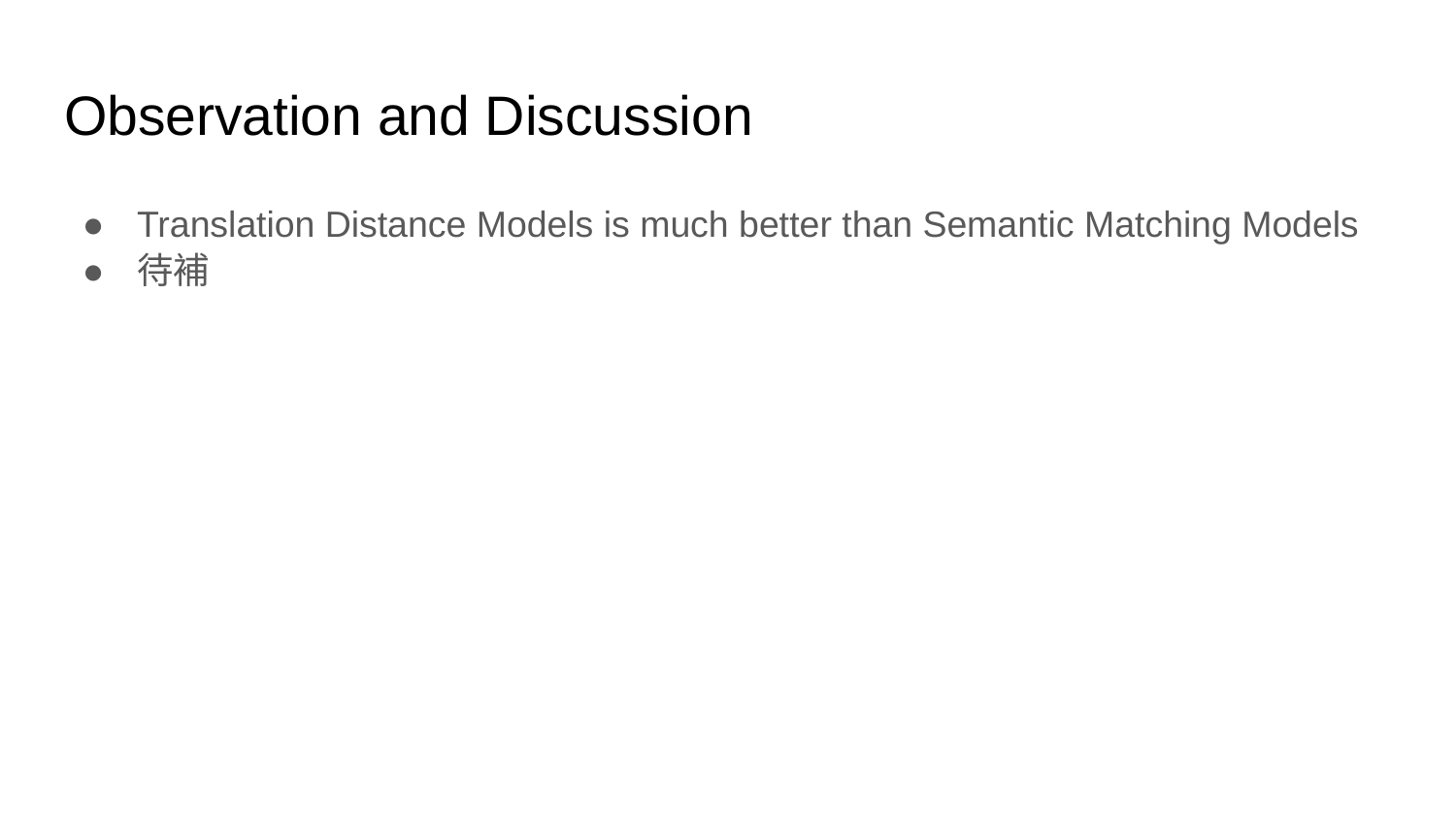

# Observation and Discussion
Translation Distance Models is much better than Semantic Matching Models
待補